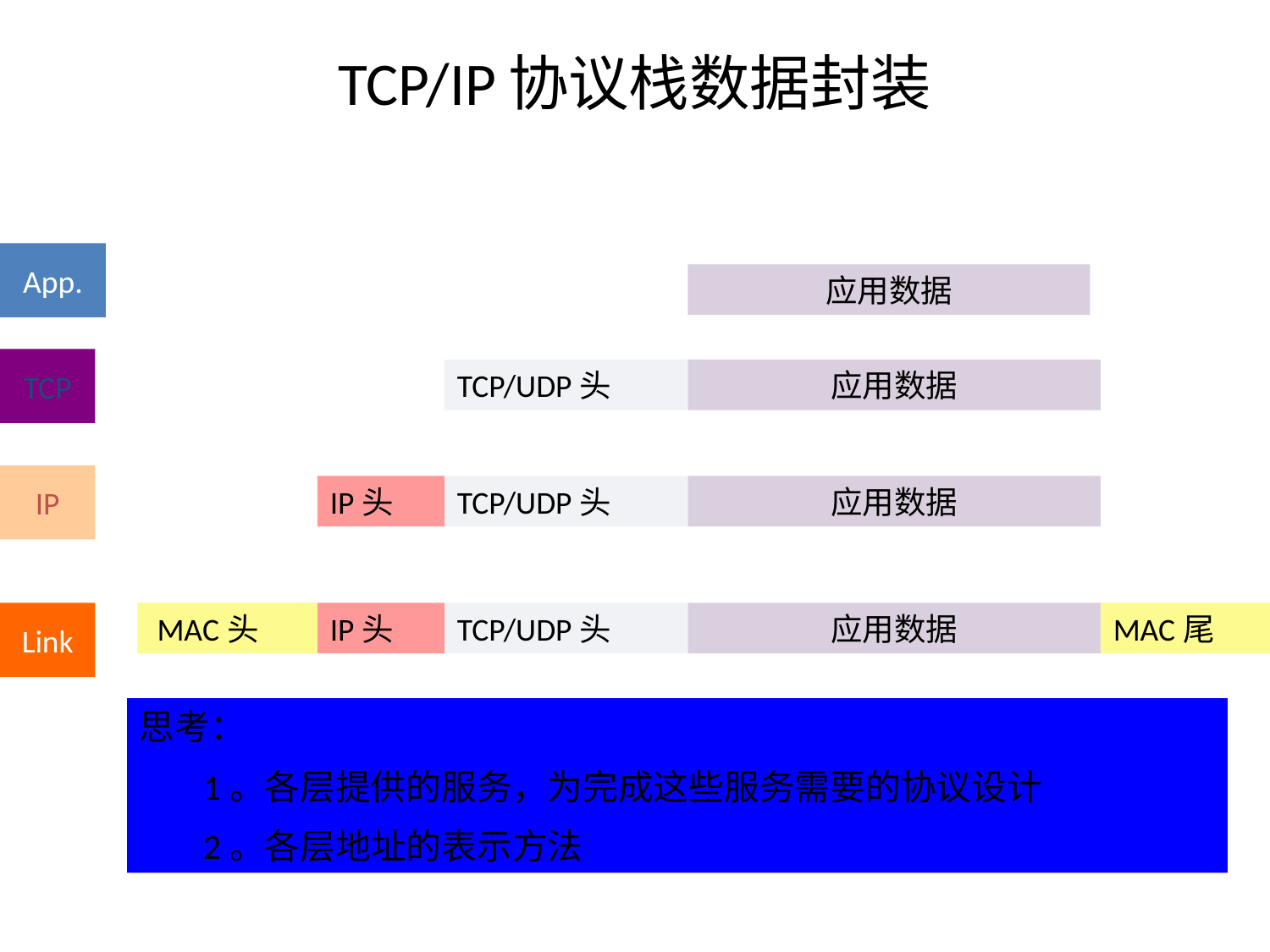

# TCP/IP协议栈数据封装
App.
应用数据
TCP
TCP/UDP头
应用数据
IP
IP头
TCP/UDP头
应用数据
Link
 MAC头
IP头
TCP/UDP头
应用数据
MAC尾
思考：
1。各层提供的服务，为完成这些服务需要的协议设计
2。各层地址的表示方法